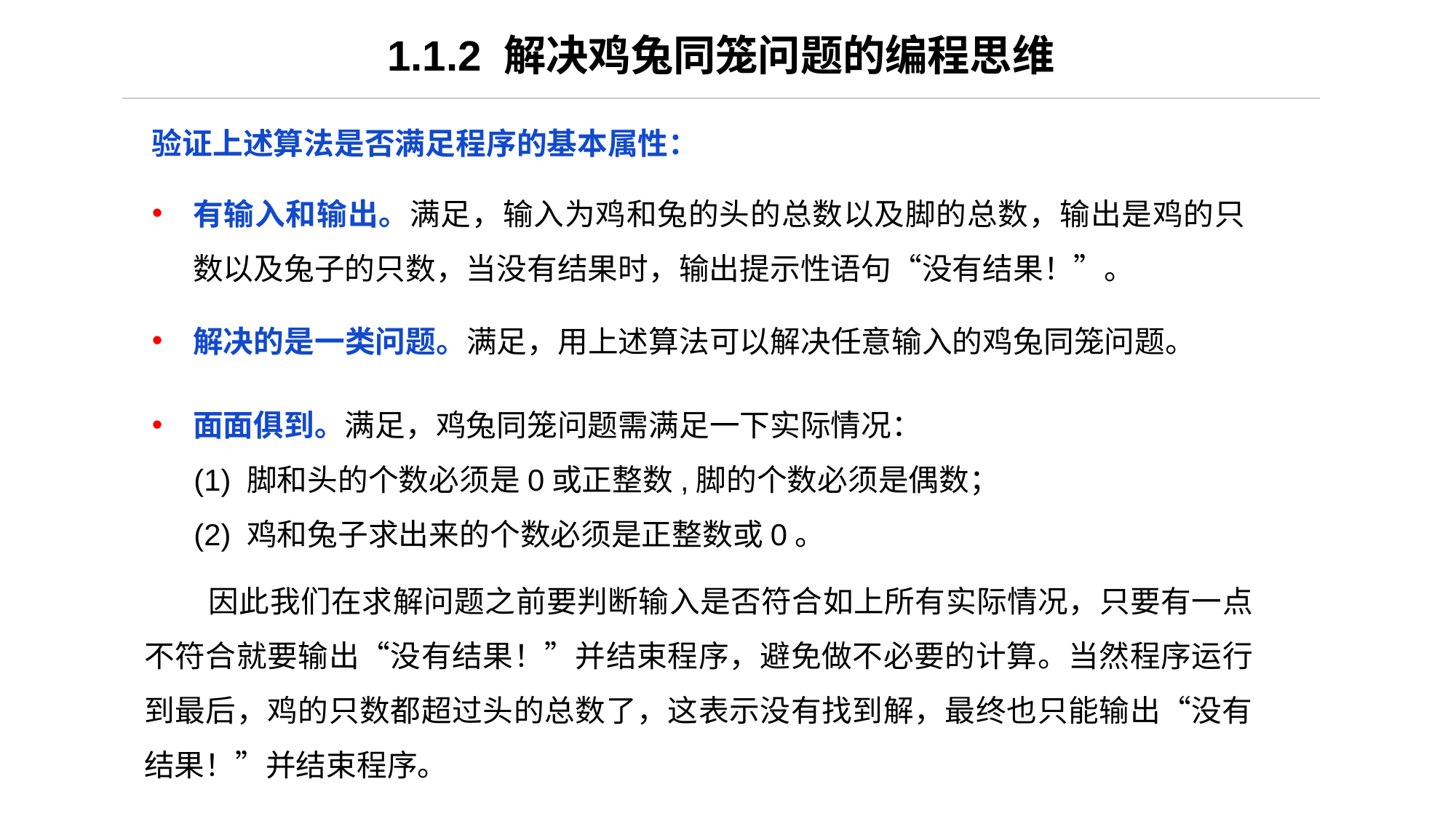

1.1.2 解决鸡兔同笼问题的编程思维
验证上述算法是否满足程序的基本属性：
有输入和输出。满足，输入为鸡和兔的头的总数以及脚的总数，输出是鸡的只数以及兔子的只数，当没有结果时，输出提示性语句“没有结果！”。
解决的是一类问题。满足，用上述算法可以解决任意输入的鸡兔同笼问题。
面面俱到。满足，鸡兔同笼问题需满足一下实际情况：
     (1) 脚和头的个数必须是0或正整数,脚的个数必须是偶数；
     (2) 鸡和兔子求出来的个数必须是正整数或0。
        因此我们在求解问题之前要判断输入是否符合如上所有实际情况，只要有一点不符合就要输出“没有结果！”并结束程序，避免做不必要的计算。当然程序运行到最后，鸡的只数都超过头的总数了，这表示没有找到解，最终也只能输出“没有结果！”并结束程序。